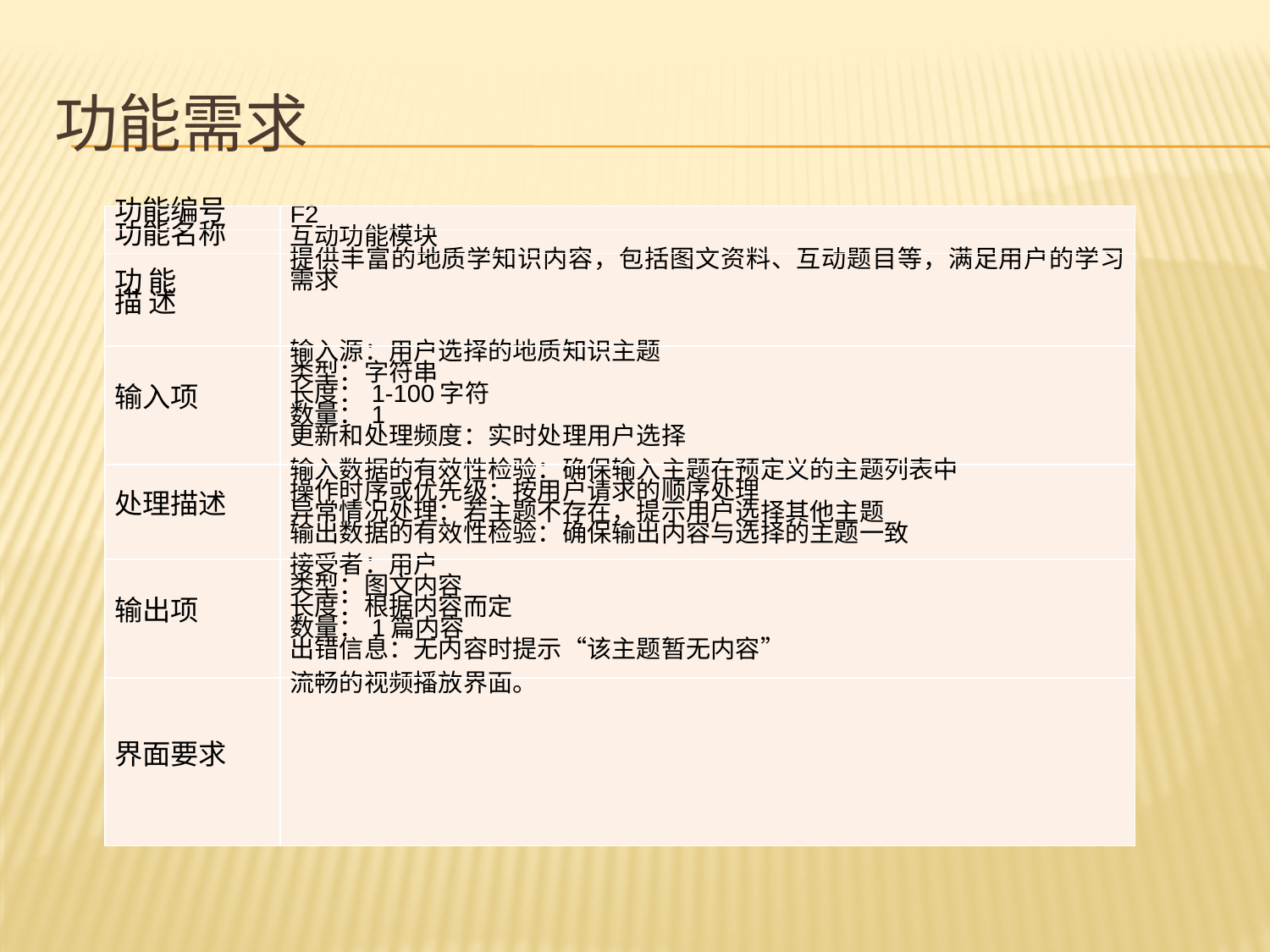

# 功能需求
| 功能编号 | F2 |
| --- | --- |
| 功能名称 | 互动功能模块 |
| 功 能 描 述 | 提供丰富的地质学知识内容，包括图文资料、互动题目等，满足用户的学习需求 |
| 输入项 | 输入源：用户选择的地质知识主题 类型：字符串 长度：1-100字符 数量：1 更新和处理频度：实时处理用户选择 |
| 处理描述 | 输入数据的有效性检验：确保输入主题在预定义的主题列表中 操作时序或优先级：按用户请求的顺序处理 异常情况处理：若主题不存在，提示用户选择其他主题 输出数据的有效性检验：确保输出内容与选择的主题一致 |
| 输出项 | 接受者：用户 类型：图文内容 长度：根据内容而定 数量：1篇内容 出错信息：无内容时提示“该主题暂无内容” |
| 界面要求 | 流畅的视频播放界面。 |